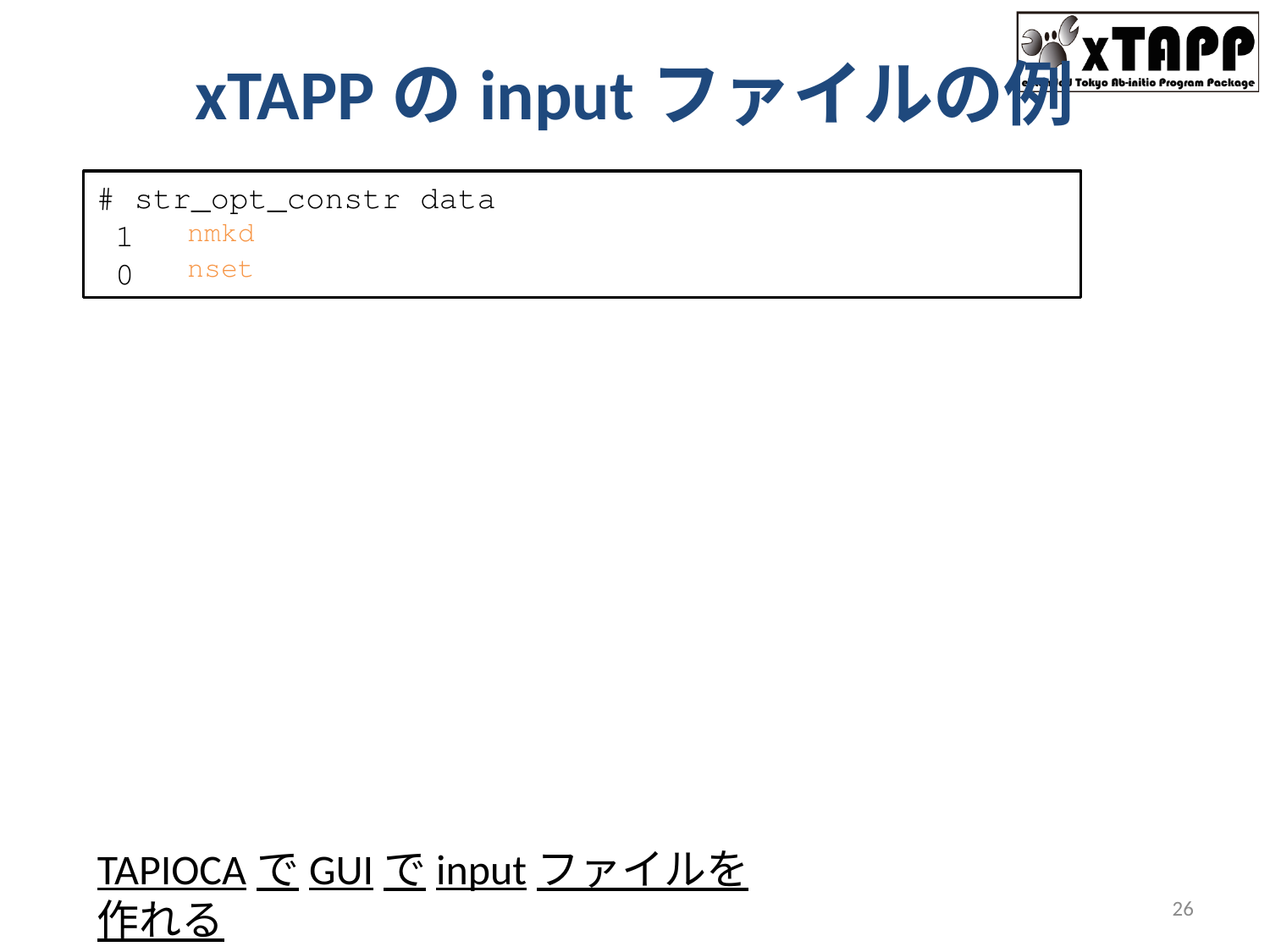

# xTAPPのinputファイルの例
# str_opt_constr data
 1
 0
nmkd
nset
TAPIOCAでGUIでinputファイルを作れる
26